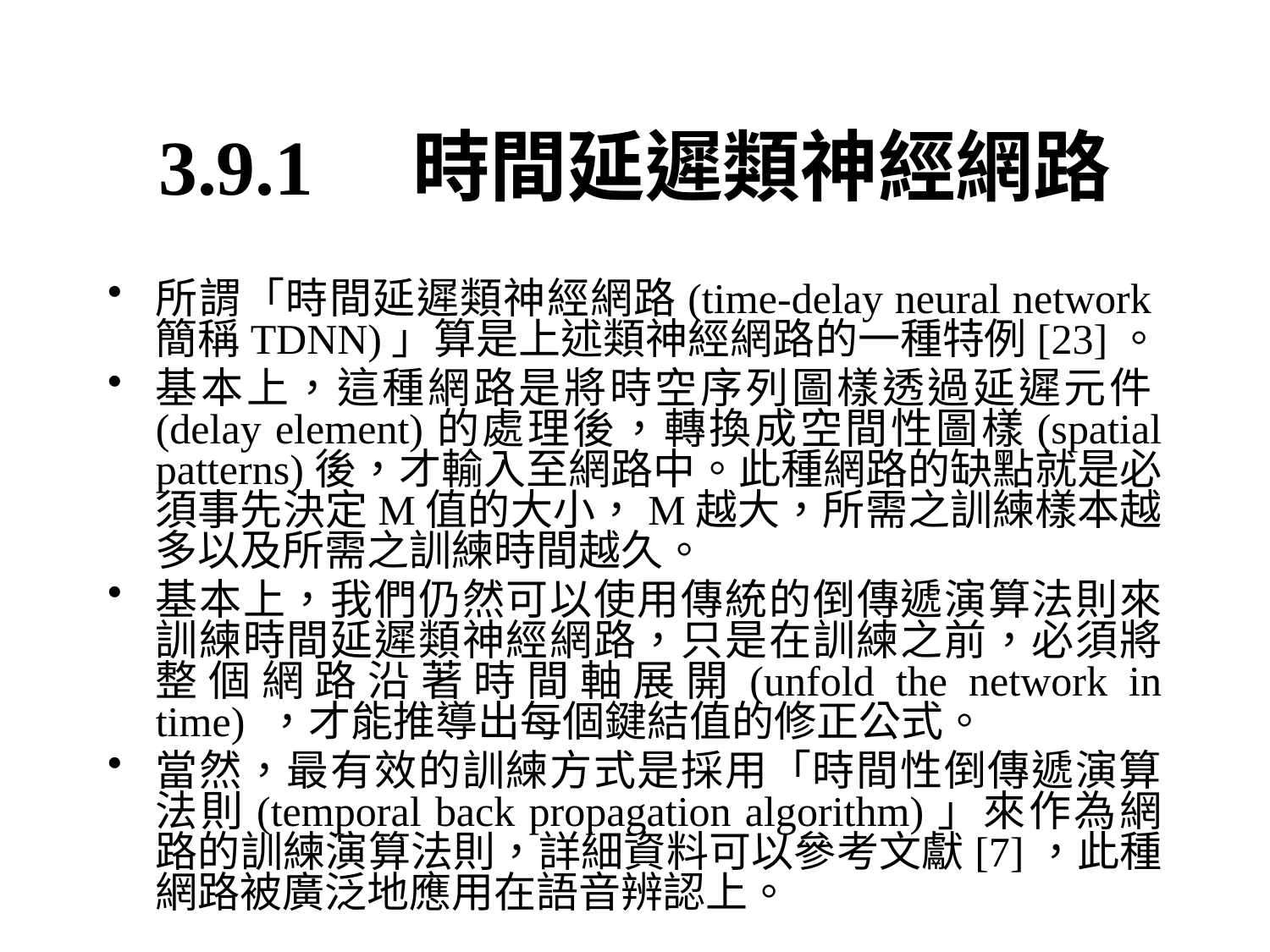

# 3.9.1	時間延遲類神經網路
所謂「時間延遲類神經網路(time-delay neural network簡稱TDNN)」算是上述類神經網路的一種特例[23]。
基本上，這種網路是將時空序列圖樣透過延遲元件(delay element)的處理後，轉換成空間性圖樣(spatial patterns)後，才輸入至網路中。此種網路的缺點就是必須事先決定M值的大小，M越大，所需之訓練樣本越多以及所需之訓練時間越久。
基本上，我們仍然可以使用傳統的倒傳遞演算法則來訓練時間延遲類神經網路，只是在訓練之前，必須將整個網路沿著時間軸展開(unfold the network in time) ，才能推導出每個鍵結值的修正公式。
當然，最有效的訓練方式是採用「時間性倒傳遞演算法則(temporal back propagation algorithm)」來作為網路的訓練演算法則，詳細資料可以參考文獻[7]，此種網路被廣泛地應用在語音辨認上。